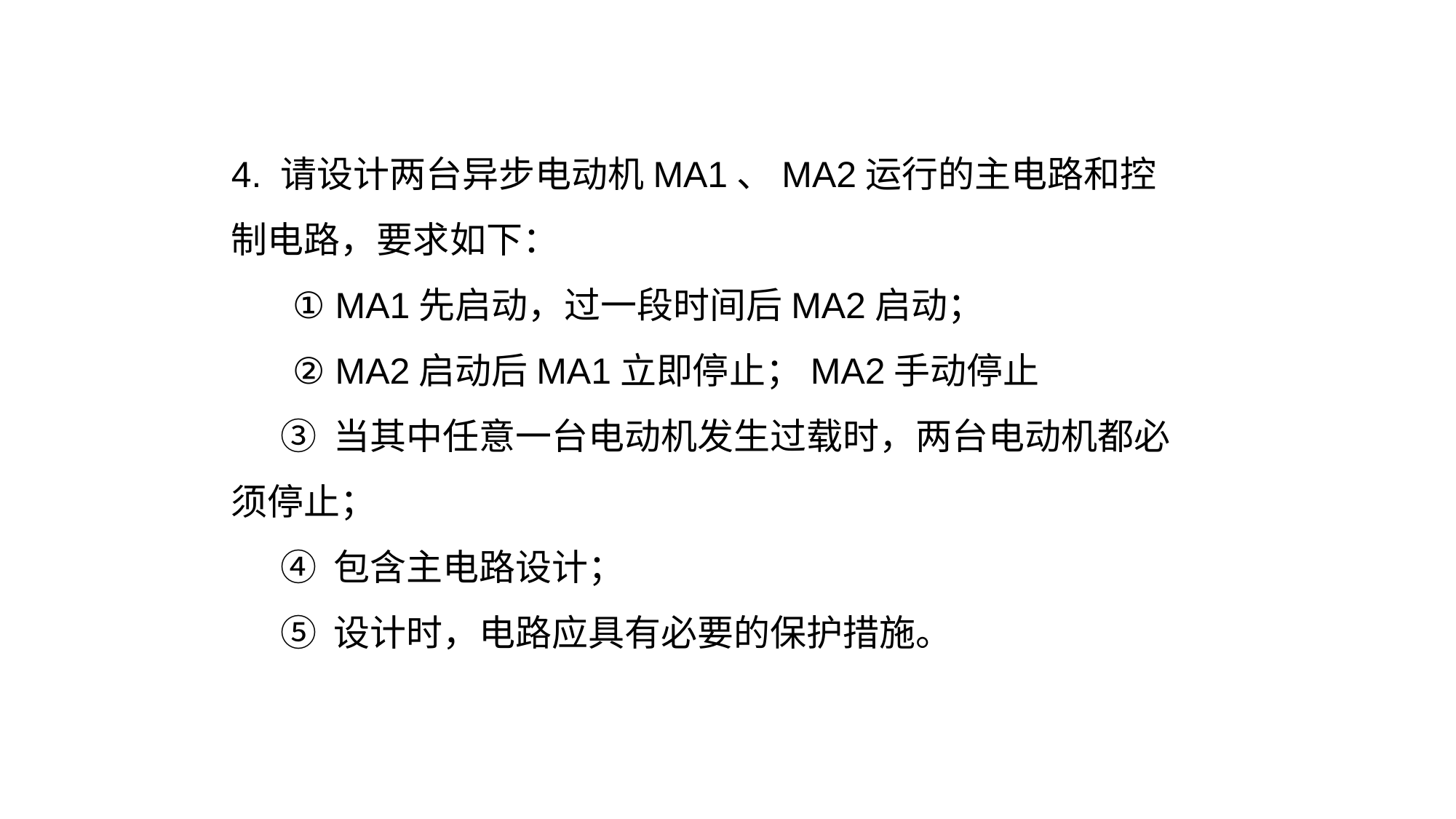

4. 请设计两台异步电动机MA1、MA2运行的主电路和控制电路，要求如下：
      ① MA1先启动，过一段时间后MA2启动；
      ② MA2启动后MA1立即停止；MA2手动停止
      ③ 当其中任意一台电动机发生过载时，两台电动机都必须停止；
      ④ 包含主电路设计；
      ⑤ 设计时，电路应具有必要的保护措施。